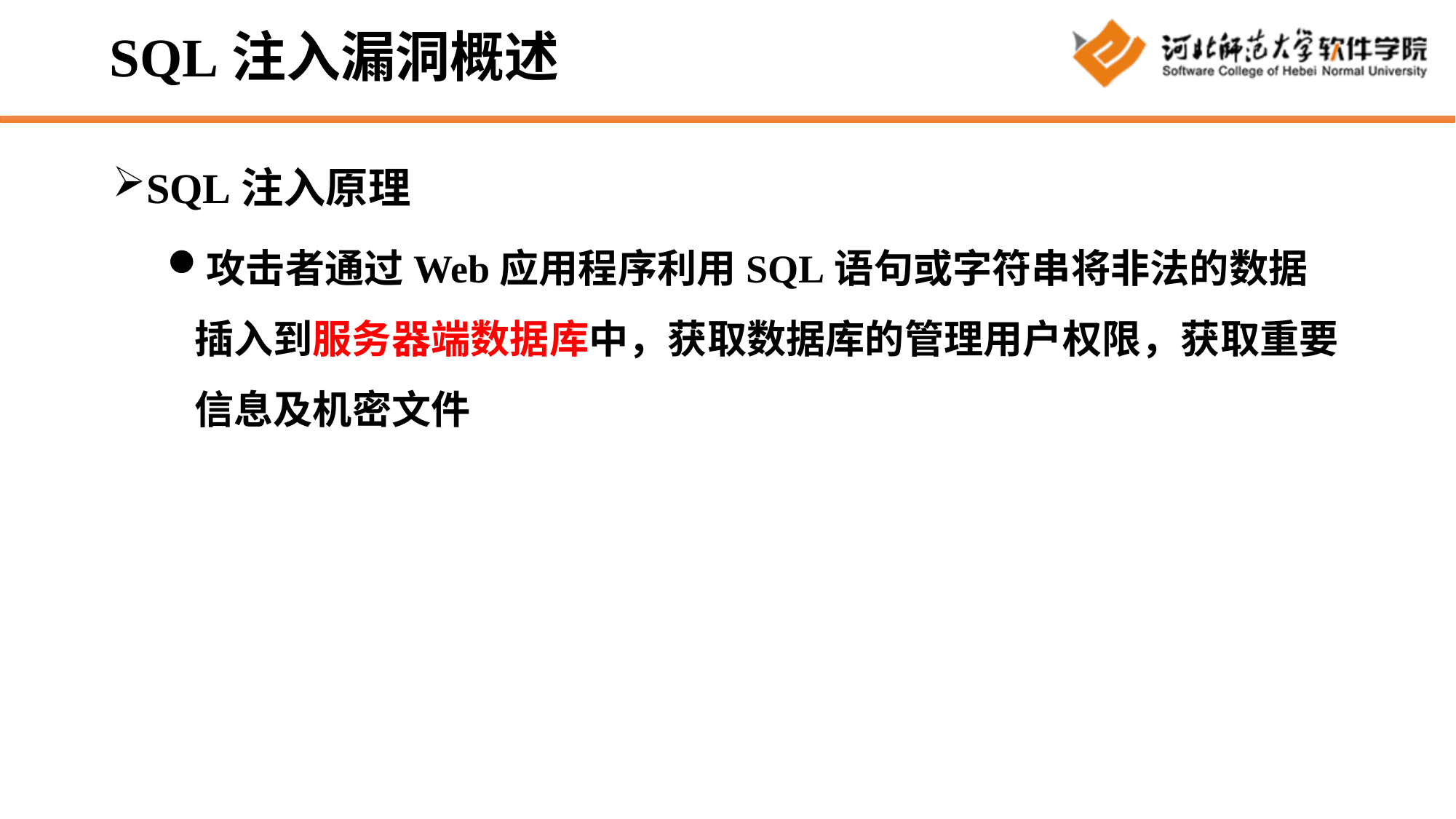

# SQL注入漏洞概述
SQL注入原理
攻击者通过Web应用程序利用SQL语句或字符串将非法的数据插入到服务器端数据库中，获取数据库的管理用户权限，获取重要信息及机密文件